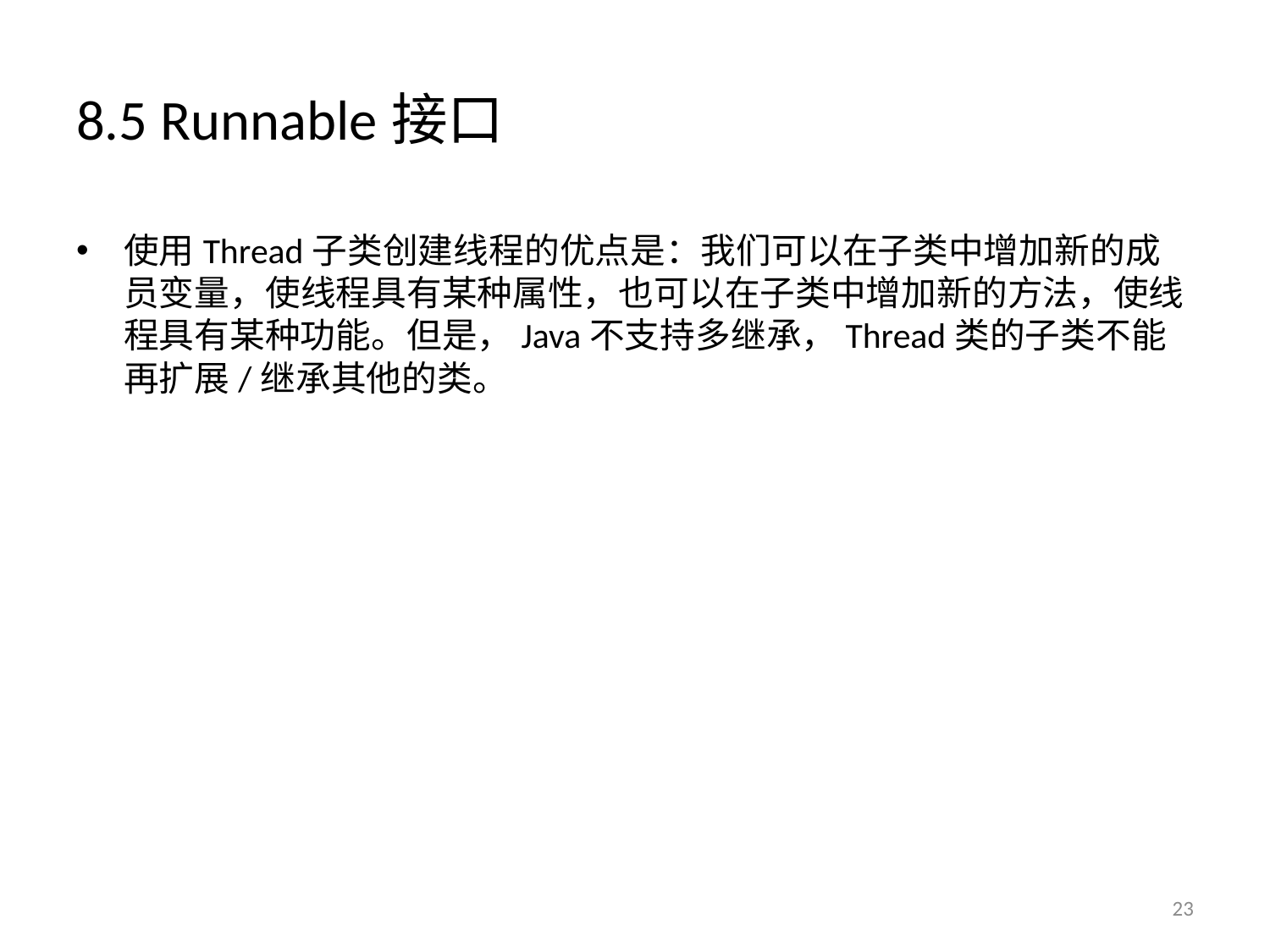

# 8.5 Runnable接口
使用Thread子类创建线程的优点是：我们可以在子类中增加新的成员变量，使线程具有某种属性，也可以在子类中增加新的方法，使线程具有某种功能。但是，Java不支持多继承，Thread类的子类不能再扩展/继承其他的类。
23